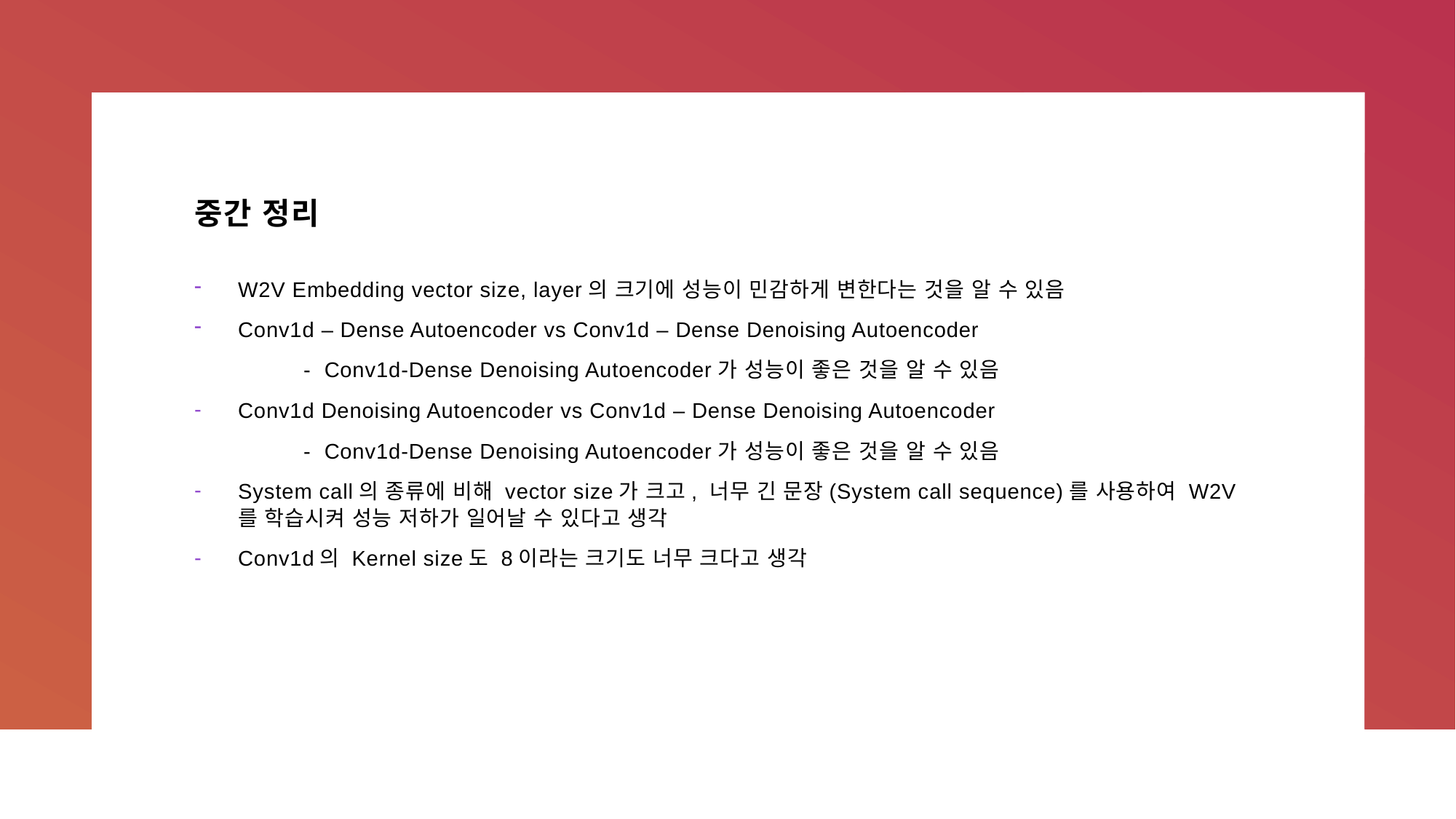

# 중간 정리
W2V Embedding vector size, layer의 크기에 성능이 민감하게 변한다는 것을 알 수 있음
Conv1d – Dense Autoencoder vs Conv1d – Dense Denoising Autoencoder
	-  Conv1d-Dense Denoising Autoencoder가 성능이 좋은 것을 알 수 있음
Conv1d Denoising Autoencoder vs Conv1d – Dense Denoising Autoencoder
	-  Conv1d-Dense Denoising Autoencoder가 성능이 좋은 것을 알 수 있음
System call의 종류에 비해 vector size가 크고, 너무 긴 문장(System call sequence)를 사용하여 W2V를 학습시켜 성능 저하가 일어날 수 있다고 생각
Conv1d의 Kernel size도 8이라는 크기도 너무 크다고 생각